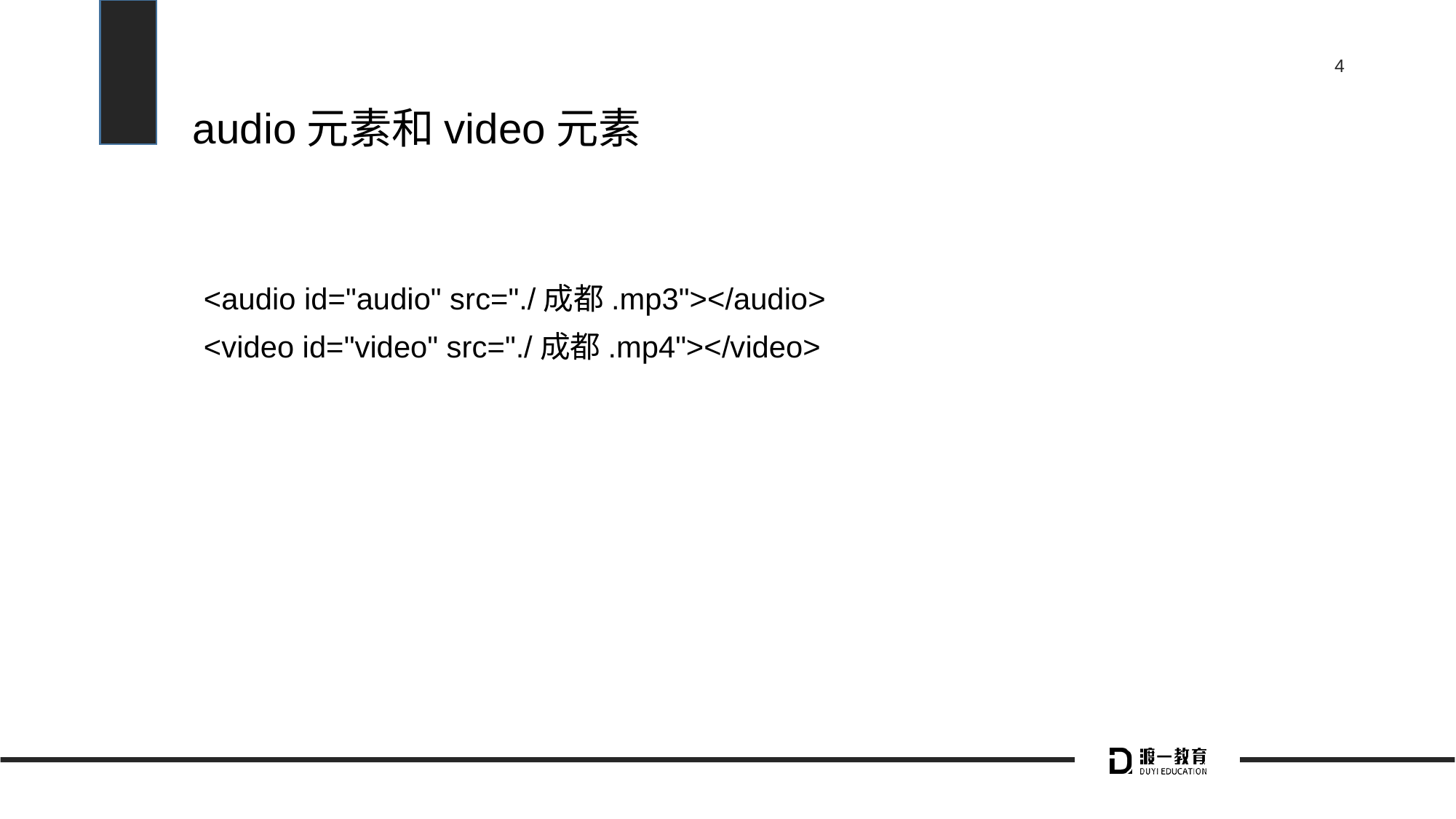

# audio元素和video元素

<audio id="audio" src="./成都.mp3"></audio>
<video id="video" src="./成都.mp4"></video>